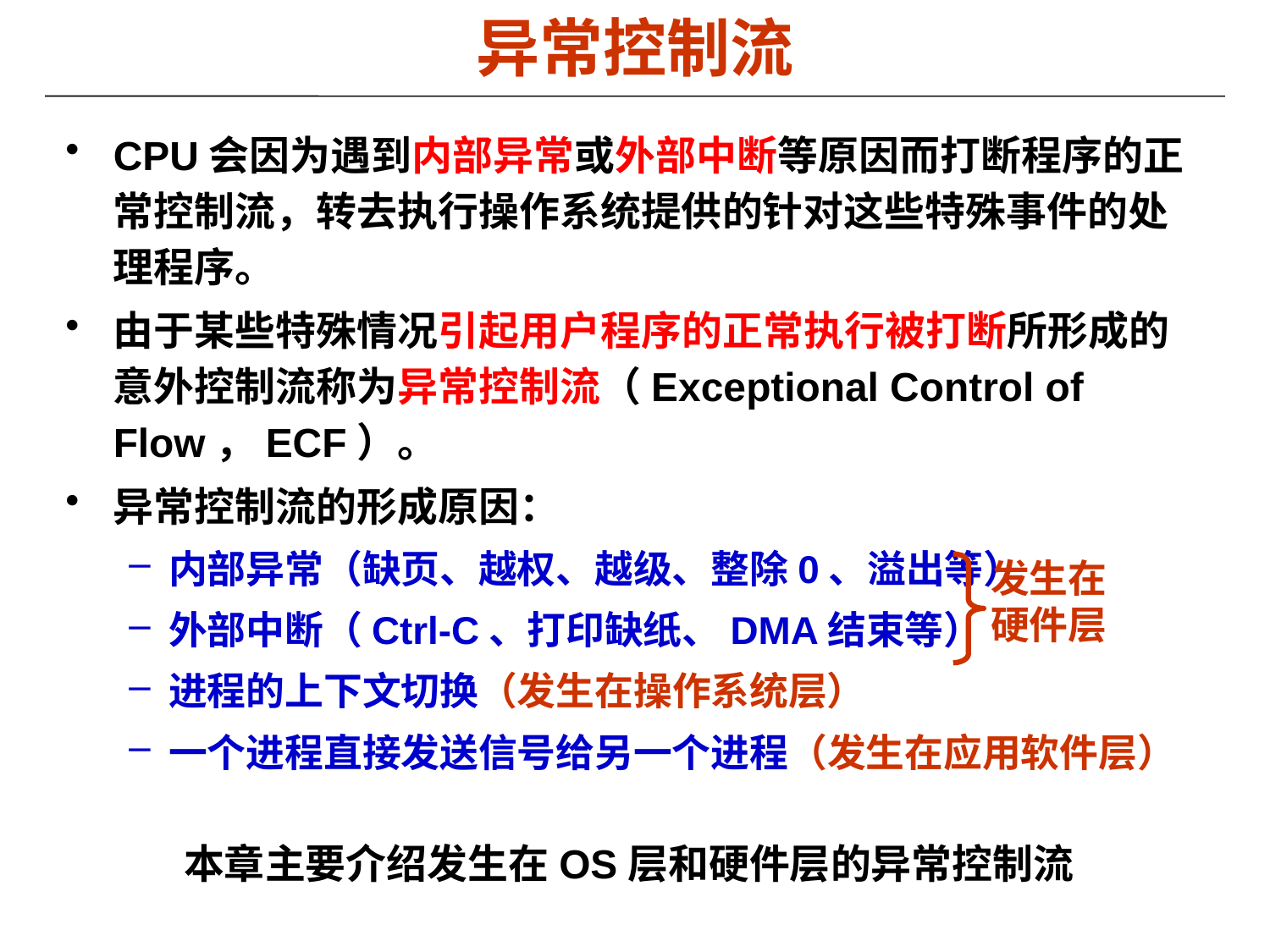

# 异常控制流
CPU会因为遇到内部异常或外部中断等原因而打断程序的正常控制流，转去执行操作系统提供的针对这些特殊事件的处理程序。
由于某些特殊情况引起用户程序的正常执行被打断所形成的意外控制流称为异常控制流（Exceptional Control of Flow，ECF）。
异常控制流的形成原因：
内部异常（缺页、越权、越级、整除0、溢出等）
外部中断（Ctrl-C、打印缺纸、DMA结束等）
进程的上下文切换（发生在操作系统层）
一个进程直接发送信号给另一个进程（发生在应用软件层）

发生在硬件层

本章主要介绍发生在OS层和硬件层的异常控制流